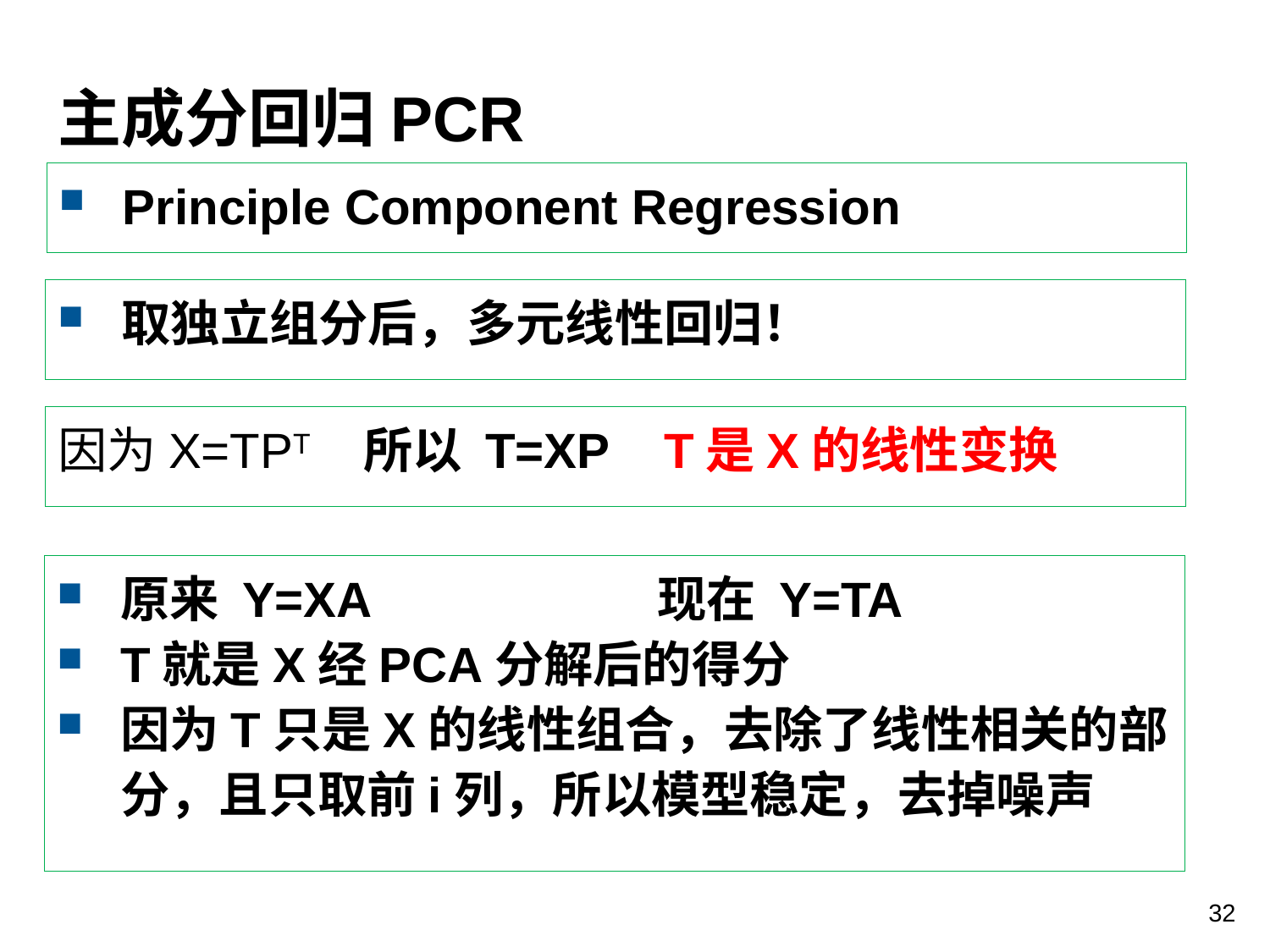

主成分回归PCR
Principle Component Regression
取独立组分后，多元线性回归！
因为X=TPT   所以 T=XP    T是X的线性变换
原来 Y=XA                    现在 Y=TA
T就是X经PCA分解后的得分
因为T只是X的线性组合，去除了线性相关的部分，且只取前i列，所以模型稳定，去掉噪声
32